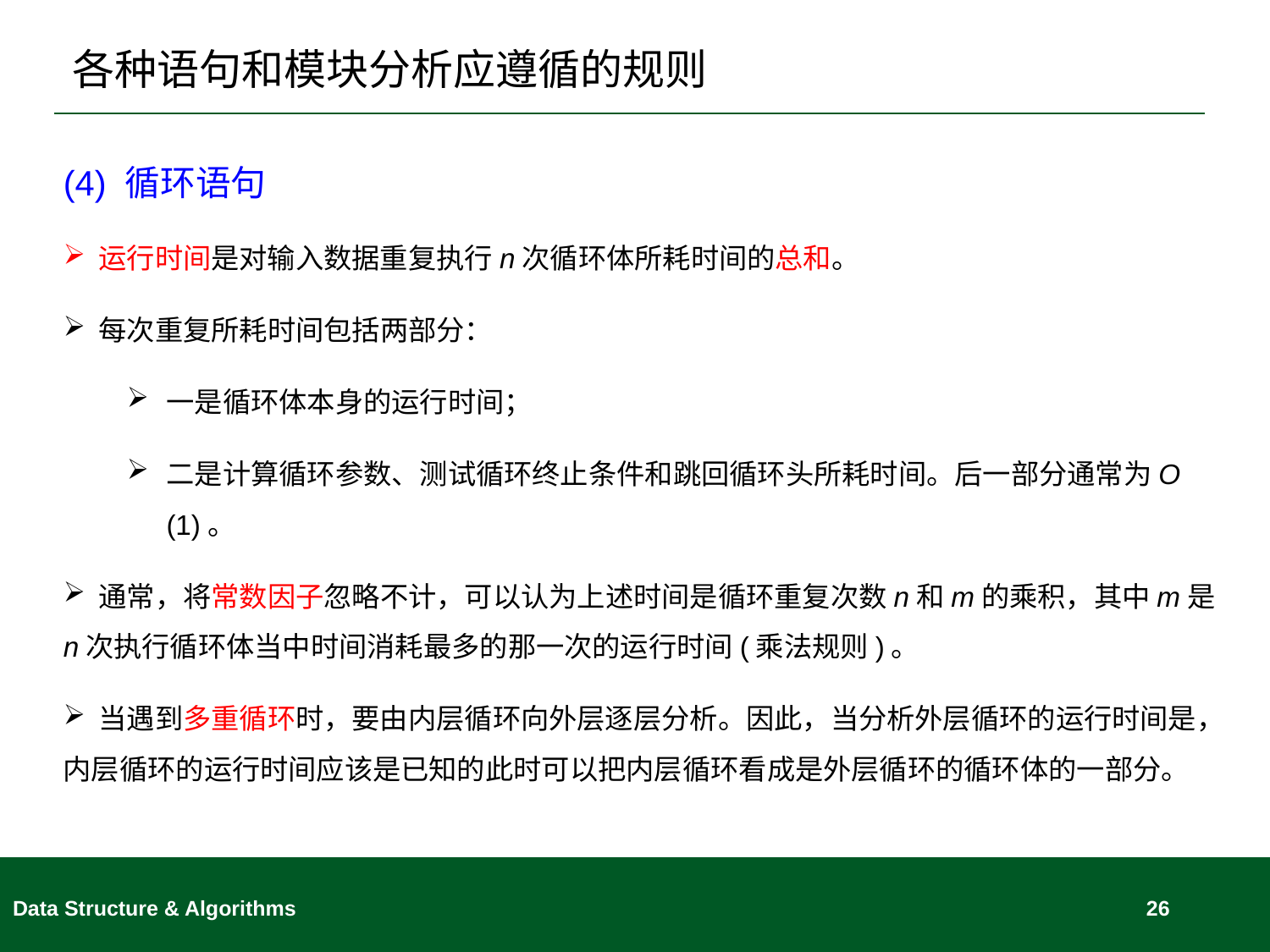

# 各种语句和模块分析应遵循的规则
(4) 循环语句
 运行时间是对输入数据重复执行n次循环体所耗时间的总和。
 每次重复所耗时间包括两部分：
一是循环体本身的运行时间；
二是计算循环参数、测试循环终止条件和跳回循环头所耗时间。后一部分通常为O (1)。
 通常，将常数因子忽略不计，可以认为上述时间是循环重复次数n和m的乘积，其中m是n次执行循环体当中时间消耗最多的那一次的运行时间(乘法规则)。
 当遇到多重循环时，要由内层循环向外层逐层分析。因此，当分析外层循环的运行时间是，内层循环的运行时间应该是已知的此时可以把内层循环看成是外层循环的循环体的一部分。
Data Structure & Algorithms
26